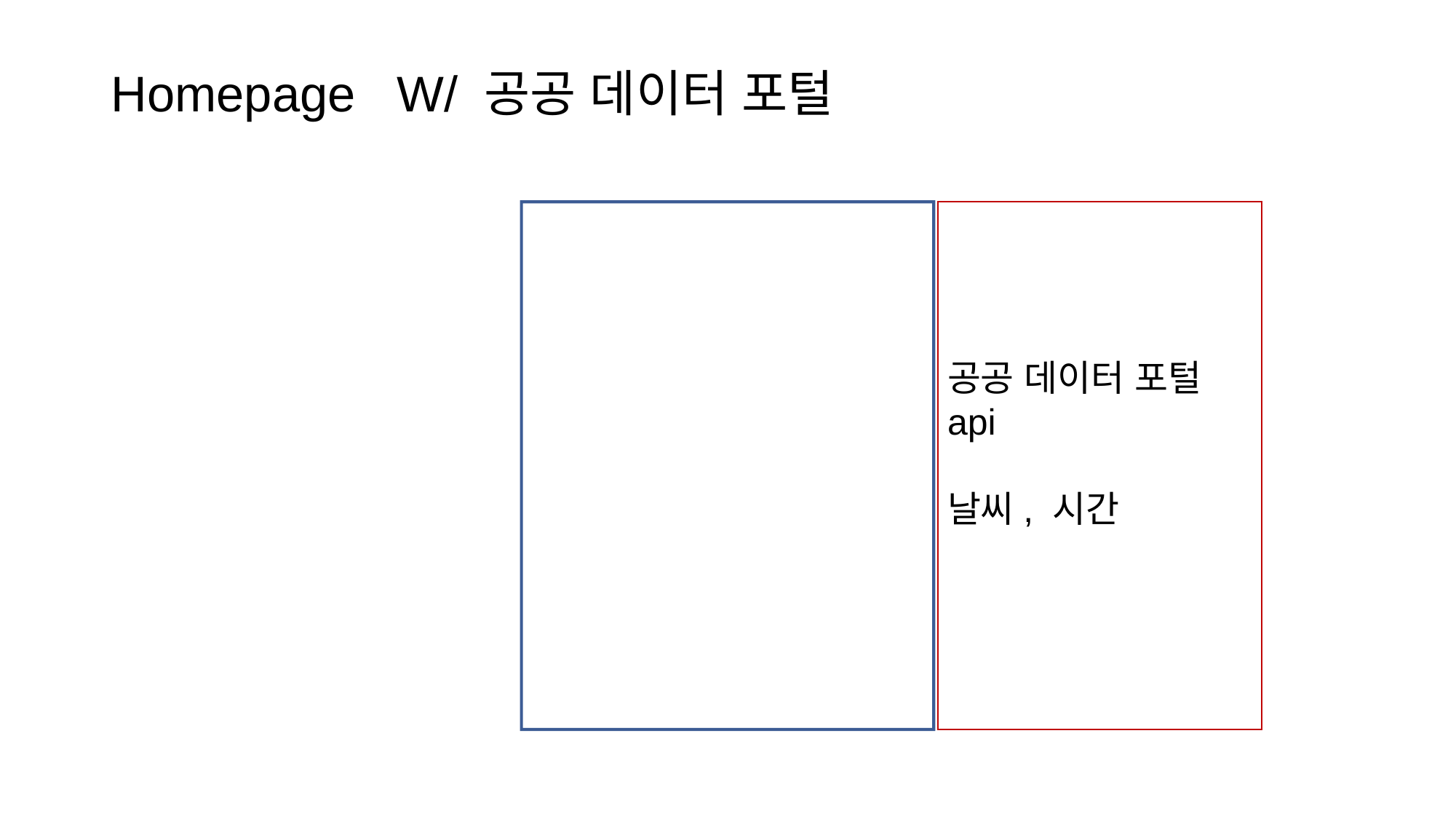

# Homepage   W/ 공공 데이터 포털

공공 데이터 포털 api

날씨, 시간